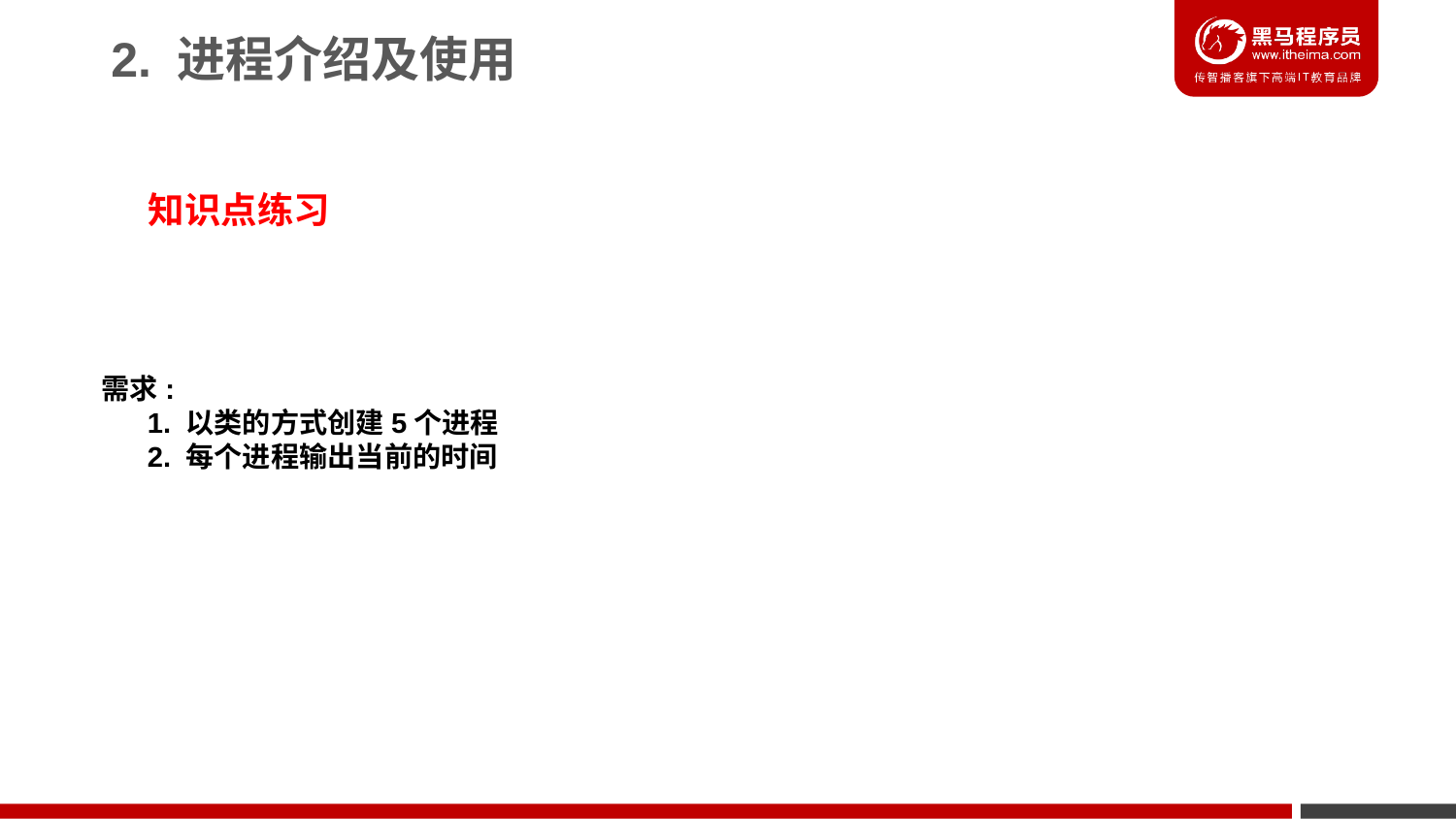

2. 进程介绍及使用
知识点练习
需求:
	1. 以类的方式创建5个进程
	2. 每个进程输出当前的时间